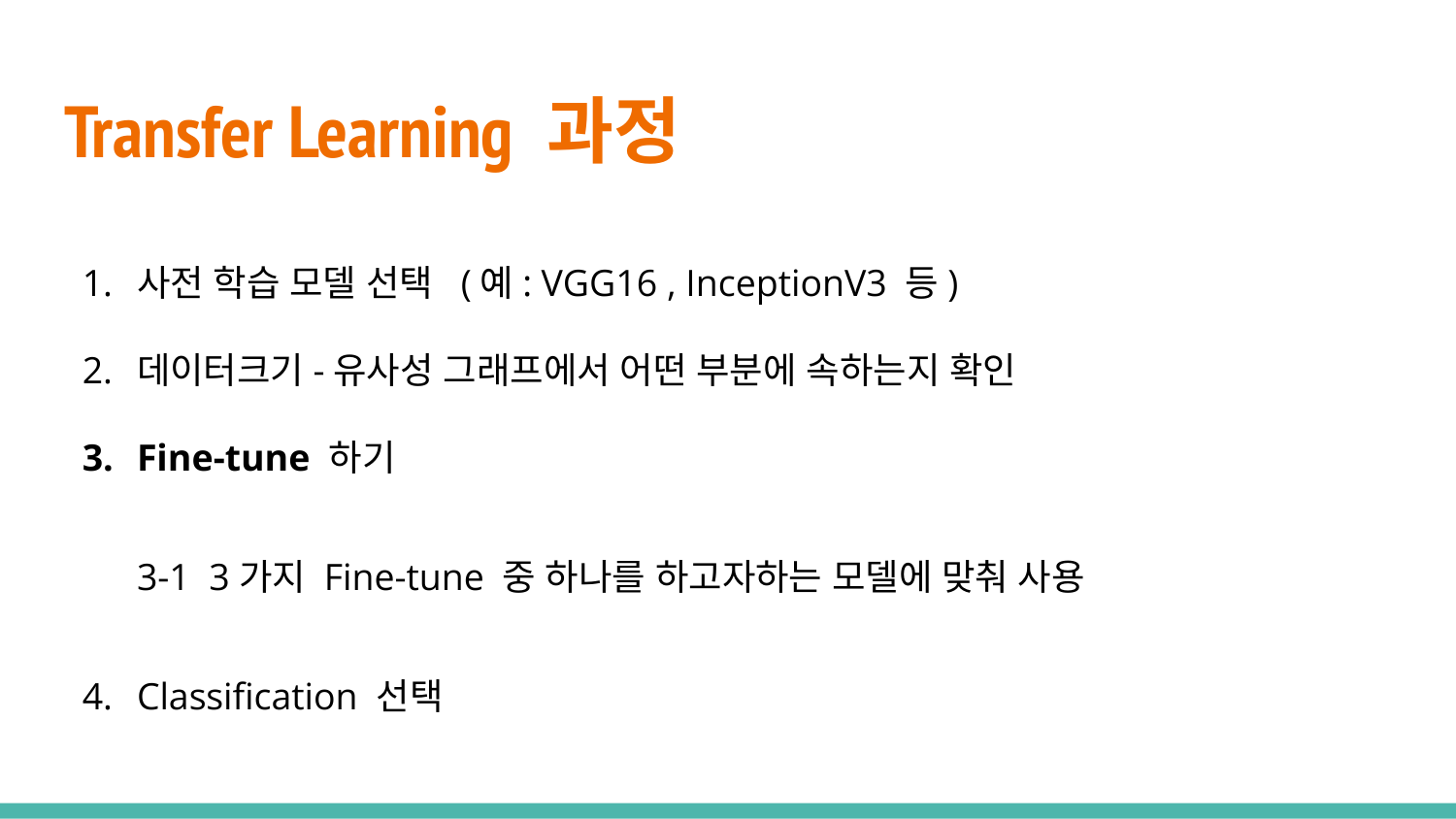

# Transfer Learning 과정
사전 학습 모델 선택  (예: VGG16 , InceptionV3 등)
데이터크기-유사성 그래프에서 어떤 부분에 속하는지 확인
Fine-tune 하기
3-1  3가지 Fine-tune 중 하나를 하고자하는 모델에 맞춰 사용
Classification 선택